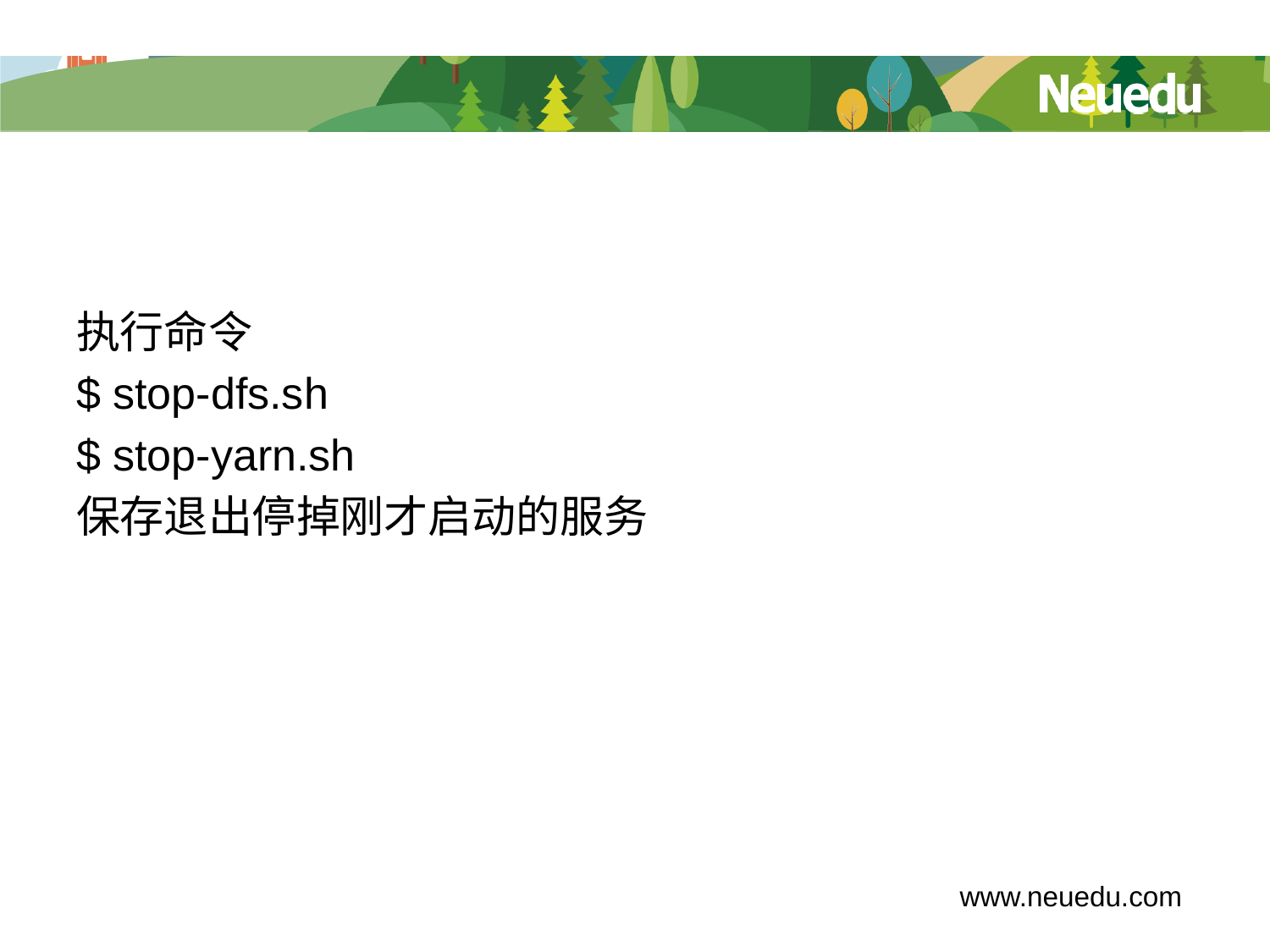

#
执行命令
$ stop-dfs.sh
$ stop-yarn.sh
保存退出停掉刚才启动的服务